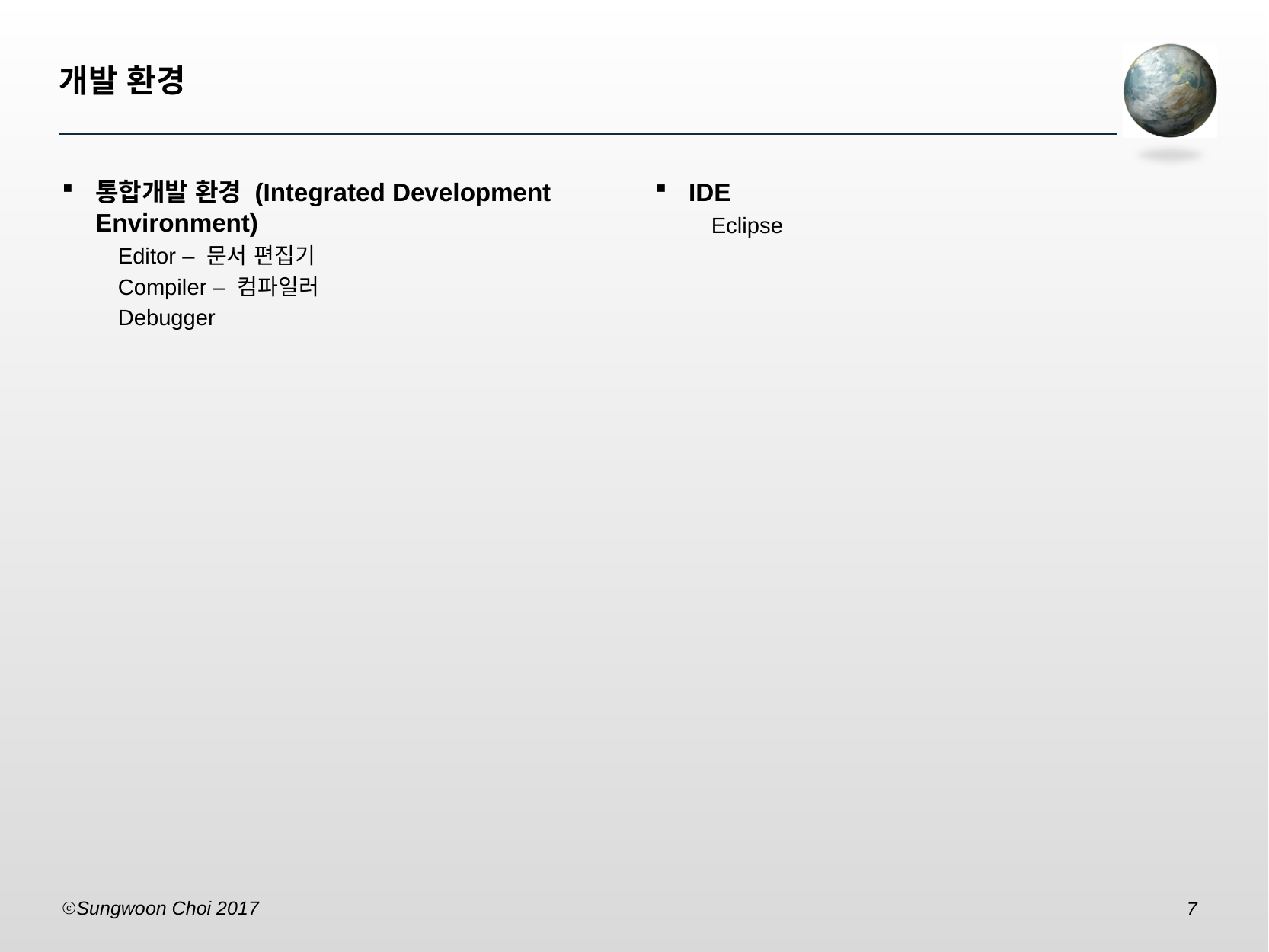

# 개발 환경
통합개발 환경 (Integrated Development Environment)
Editor – 문서 편집기
Compiler – 컴파일러
Debugger
IDE
Eclipse
Sungwoon Choi 2017
7